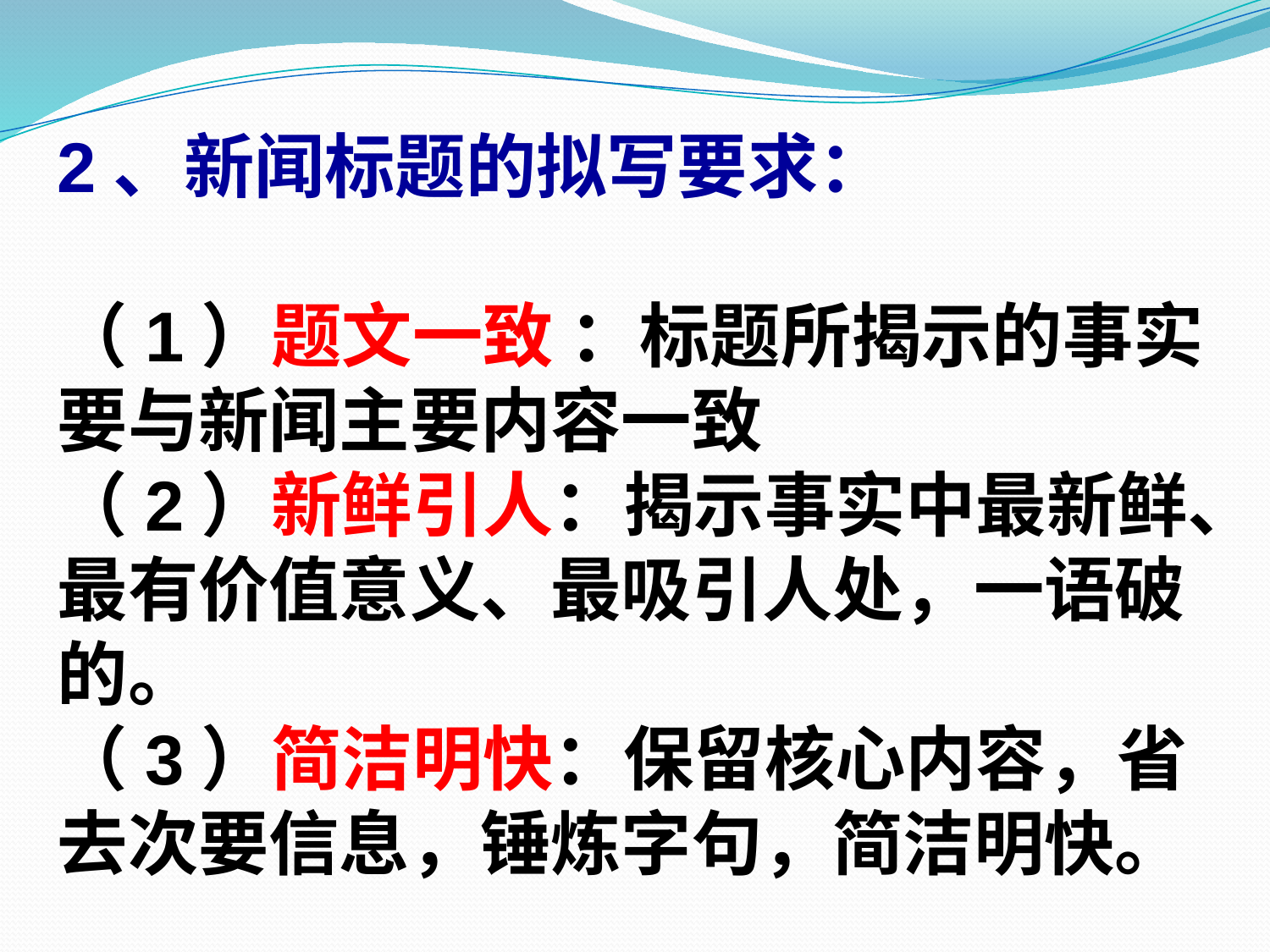

2、新闻标题的拟写要求：

（1）题文一致 ：标题所揭示的事实要与新闻主要内容一致
（2）新鲜引人：揭示事实中最新鲜、最有价值意义、最吸引人处，一语破的。
（3）简洁明快：保留核心内容，省去次要信息，锤炼字句，简洁明快。